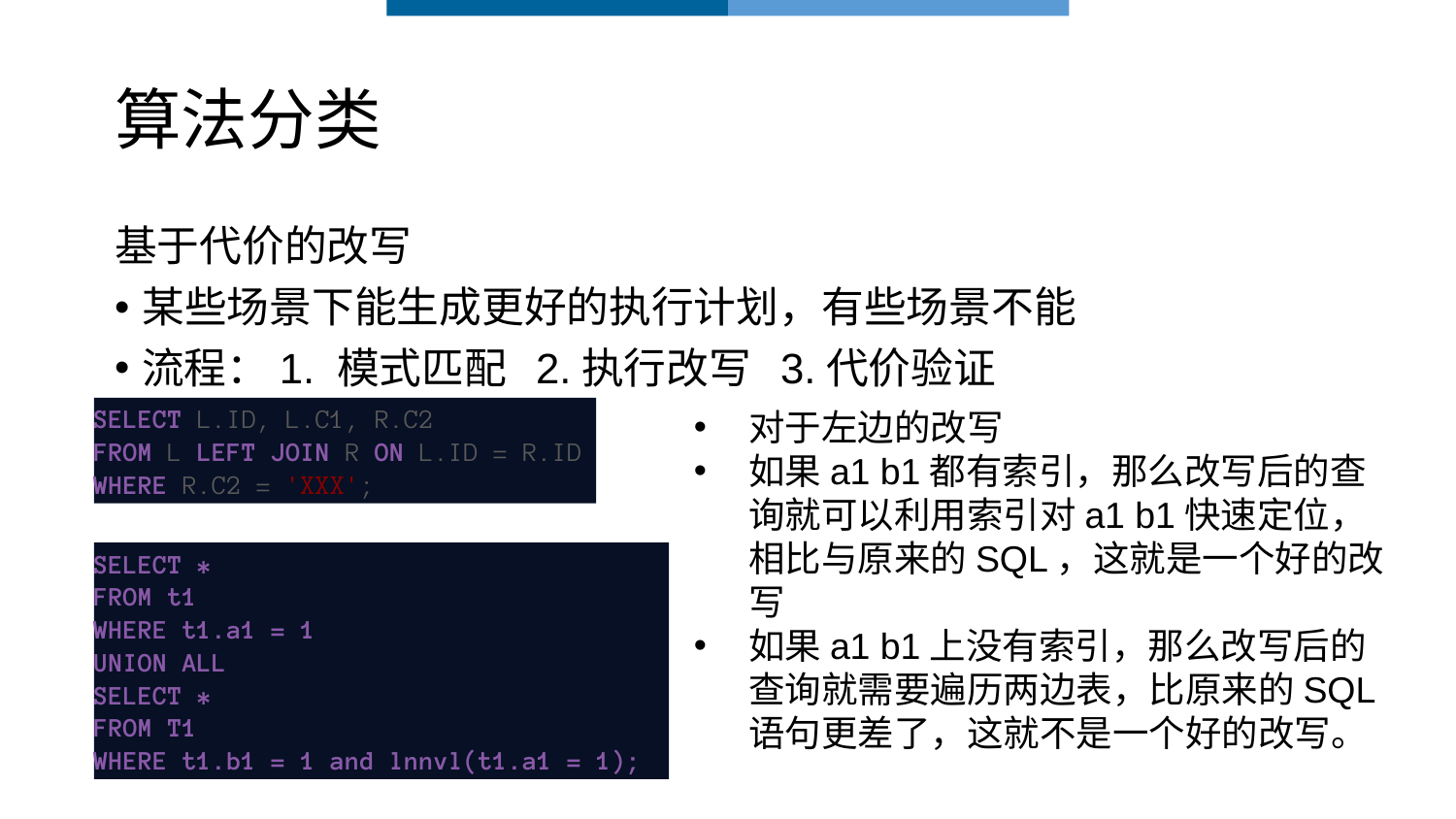

# 算法分类
基于代价的改写
某些场景下能生成更好的执行计划，有些场景不能
流程：1. 模式匹配  2.执行改写  3.代价验证

对于左边的改写
如果a1 b1都有索引，那么改写后的查询就可以利用索引对a1 b1快速定位，相比与原来的SQL，这就是一个好的改写
如果a1 b1上没有索引，那么改写后的查询就需要遍历两边表，比原来的SQL语句更差了，这就不是一个好的改写。

SELECT L.ID, L.C1, R.C2
FROM L LEFT JOIN R ON L.ID = R.ID
WHERE R.C2 = 'XXX';
SELECT *
FROM t1
WHERE t1.a1 = 1
UNION ALL
SELECT *
FROM T1
WHERE t1.b1 = 1 and lnnvl(t1.a1 = 1);